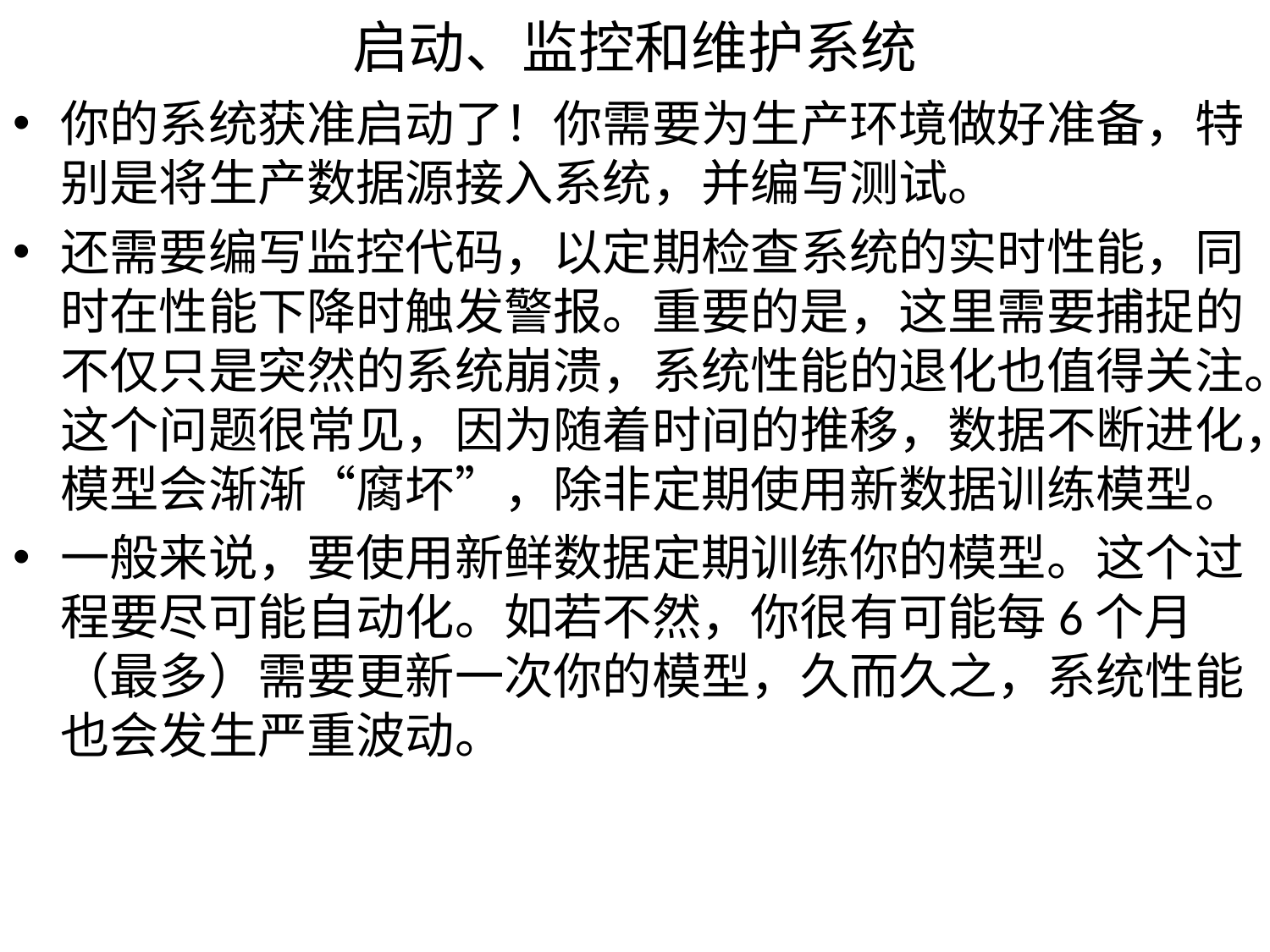

# 启动、监控和维护系统
你的系统获准启动了！你需要为生产环境做好准备，特别是将生产数据源接入系统，并编写测试。
还需要编写监控代码，以定期检查系统的实时性能，同时在性能下降时触发警报。重要的是，这里需要捕捉的不仅只是突然的系统崩溃，系统性能的退化也值得关注。这个问题很常见，因为随着时间的推移，数据不断进化，模型会渐渐“腐坏”，除非定期使用新数据训练模型。
一般来说，要使用新鲜数据定期训练你的模型。这个过程要尽可能自动化。如若不然，你很有可能每6个月（最多）需要更新一次你的模型，久而久之，系统性能也会发生严重波动。